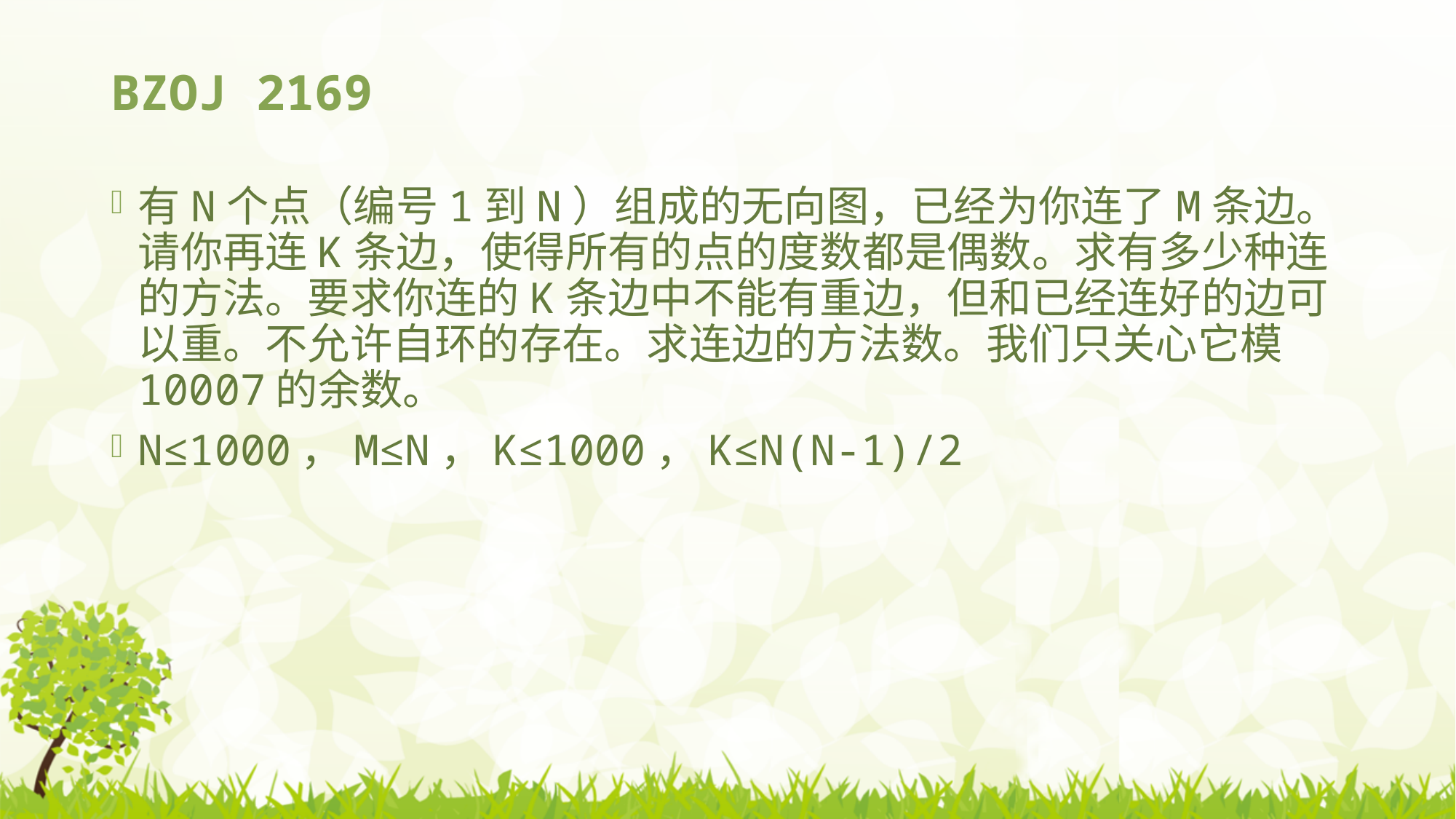

# BZOJ 2169
有N个点（编号1到N）组成的无向图，已经为你连了M条边。请你再连K条边，使得所有的点的度数都是偶数。求有多少种连的方法。要求你连的K条边中不能有重边，但和已经连好的边可以重。不允许自环的存在。求连边的方法数。我们只关心它模10007的余数。
N≤1000，M≤N，K≤1000，K≤N(N-1)/2